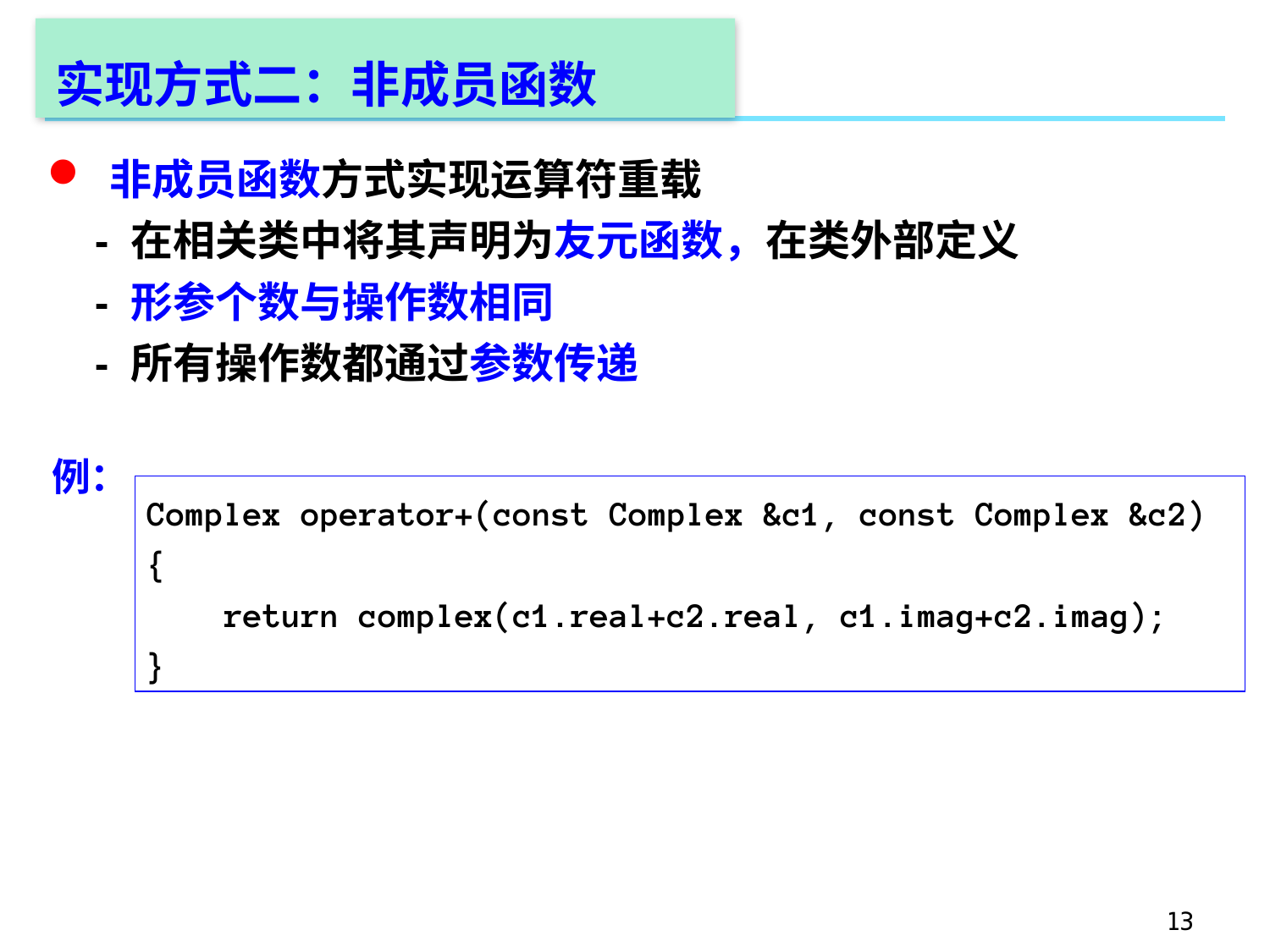

# 实现方式二：非成员函数
 非成员函数方式实现运算符重载
    - 在相关类中将其声明为友元函数，在类外部定义
    - 形参个数与操作数相同
    - 所有操作数都通过参数传递
例：
Complex operator+(const Complex &c1, const Complex &c2)
{
    return complex(c1.real+c2.real, c1.imag+c2.imag);
}
13